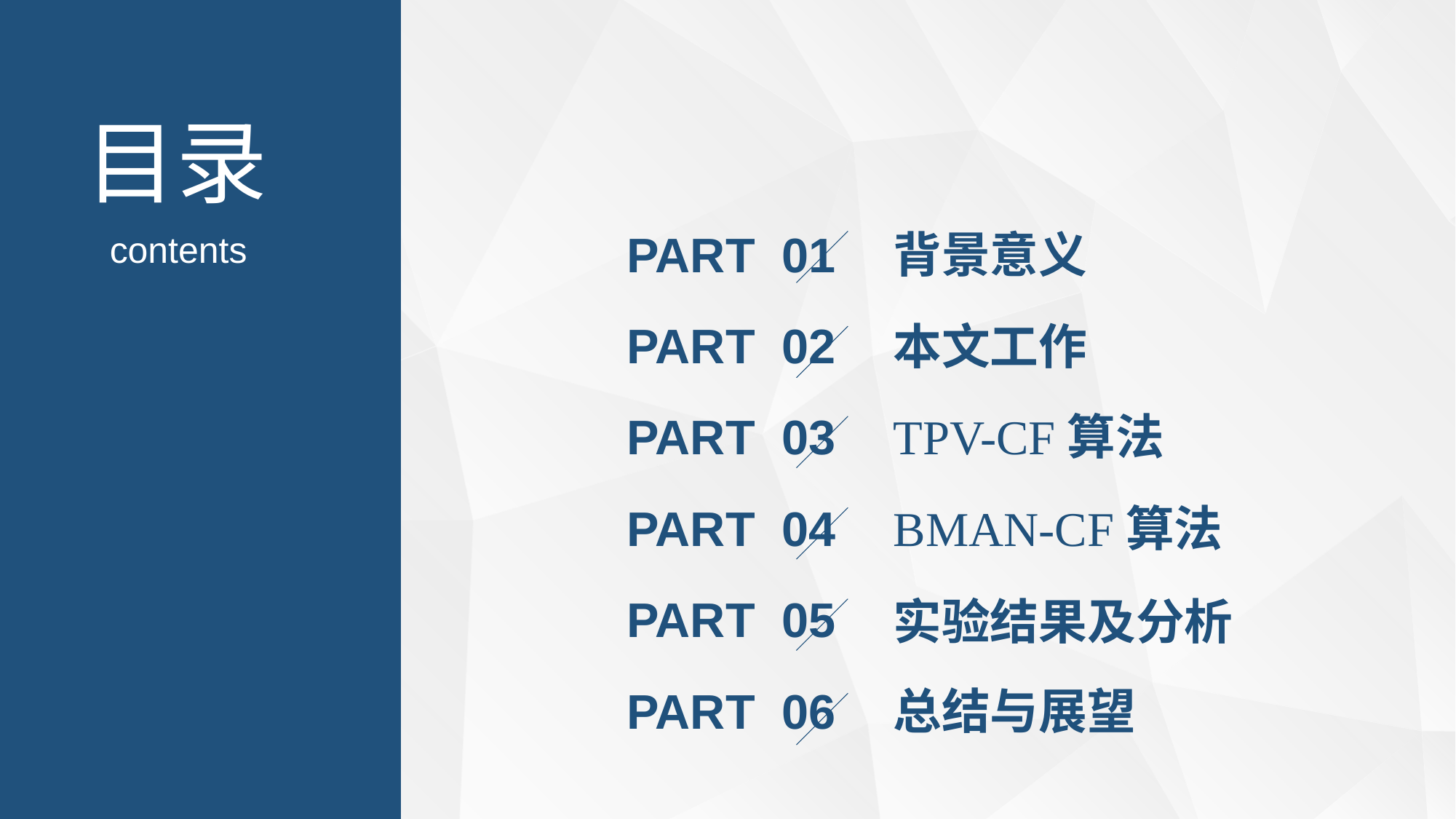

PART  01
背景意义
PART  02
本文工作
TPV-CF算法
PART  03

PART  04

BMAN-CF算法
PART  05

实验结果及分析
PART  06

总结与展望